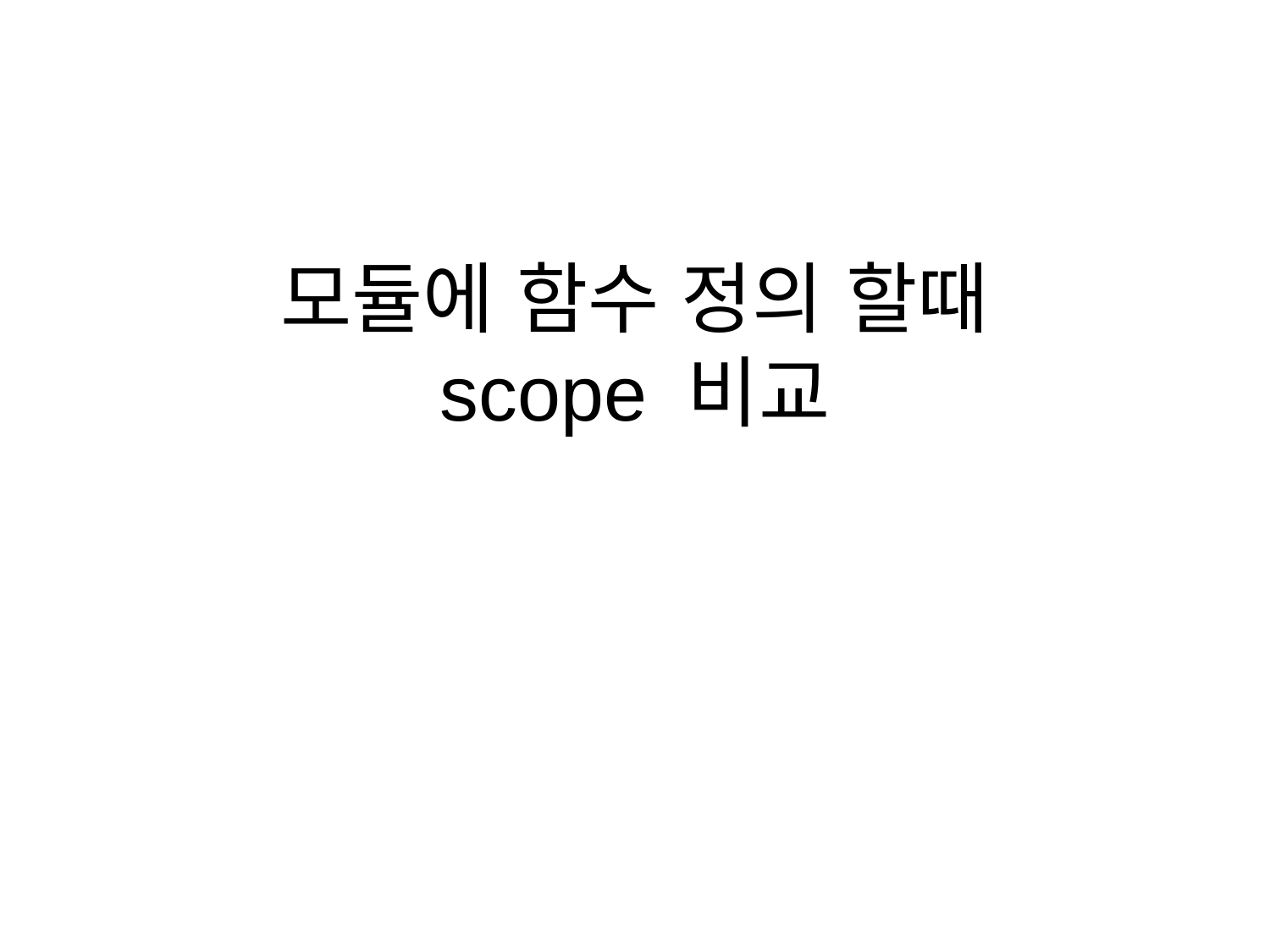

# 모듈에 함수 정의 할때 scope 비교